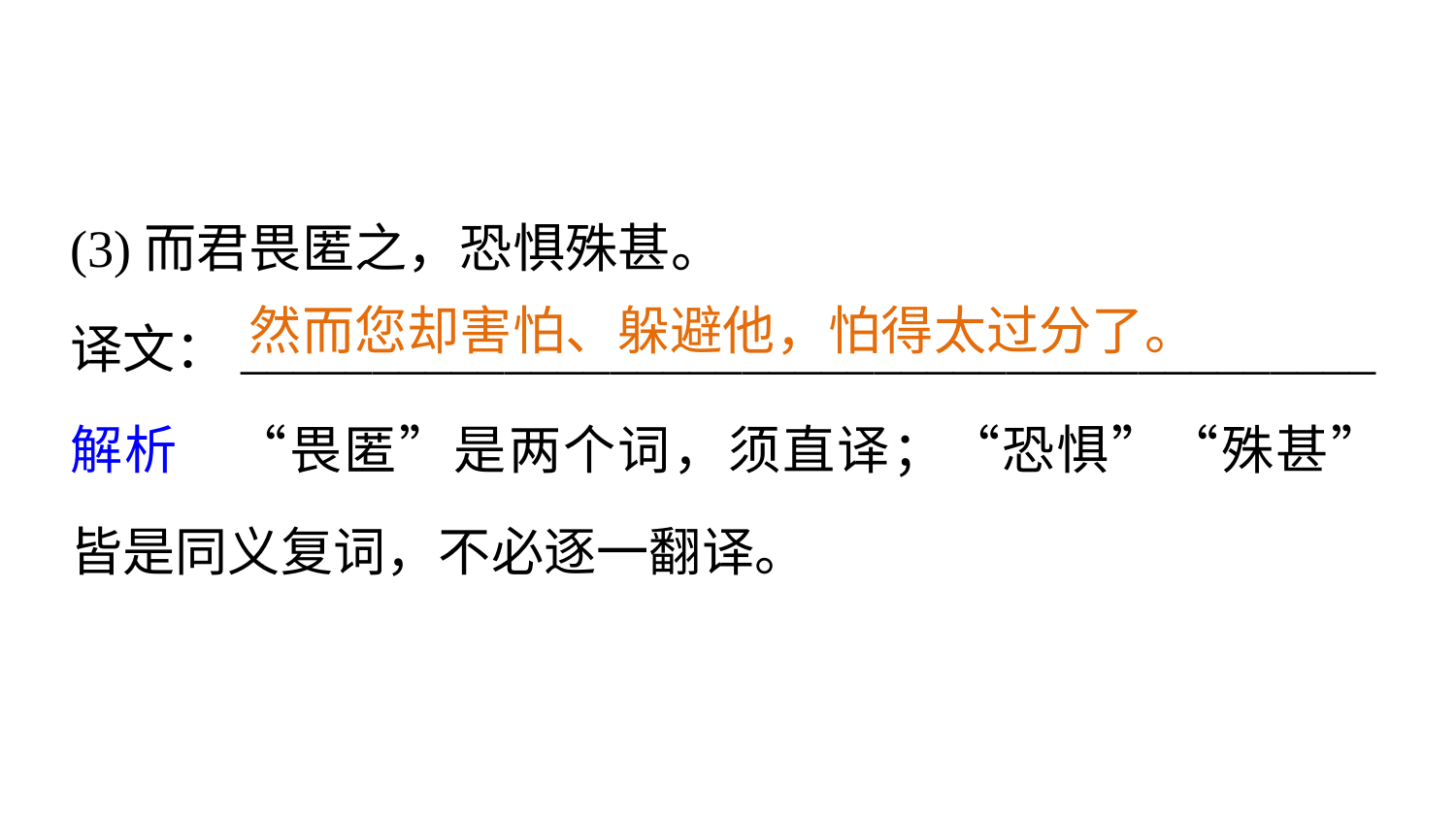

(3)而君畏匿之，恐惧殊甚。
译文：___________________________________________
解析　“畏匿”是两个词，须直译；“恐惧”“殊甚”皆是同义复词，不必逐一翻译。
然而您却害怕、躲避他，怕得太过分了。